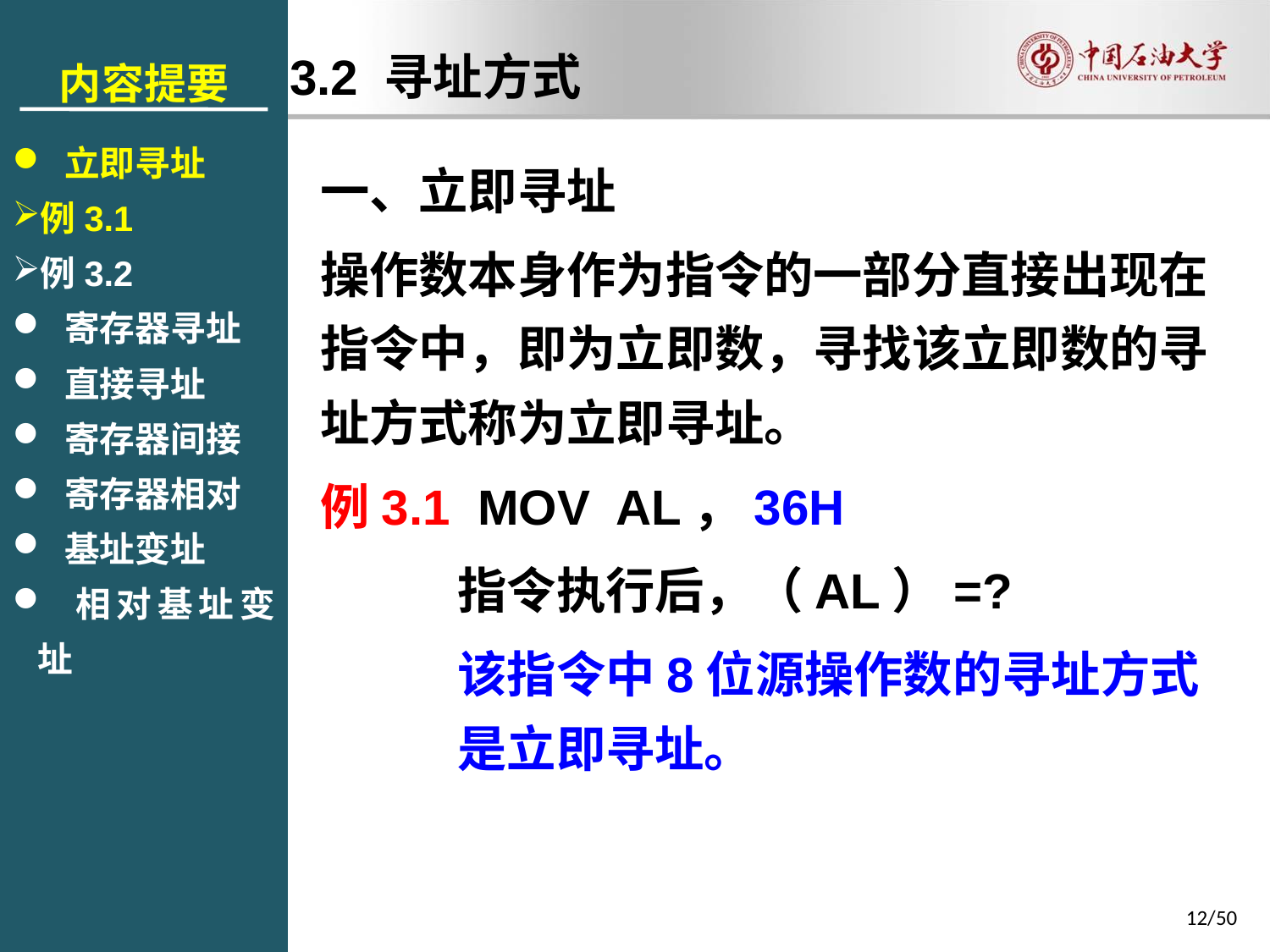

内容提要
 立即寻址
例3.1
例3.2
 寄存器寻址
 直接寻址
 寄存器间接
 寄存器相对
 基址变址
 相对基址变址

3.2 寻址方式
一、立即寻址
操作数本身作为指令的一部分直接出现在指令中，即为立即数，寻找该立即数的寻址方式称为立即寻址。
例3.1  MOV  AL，36H
指令执行后，（AL）=?
该指令中8位源操作数的寻址方式是立即寻址。
12/50